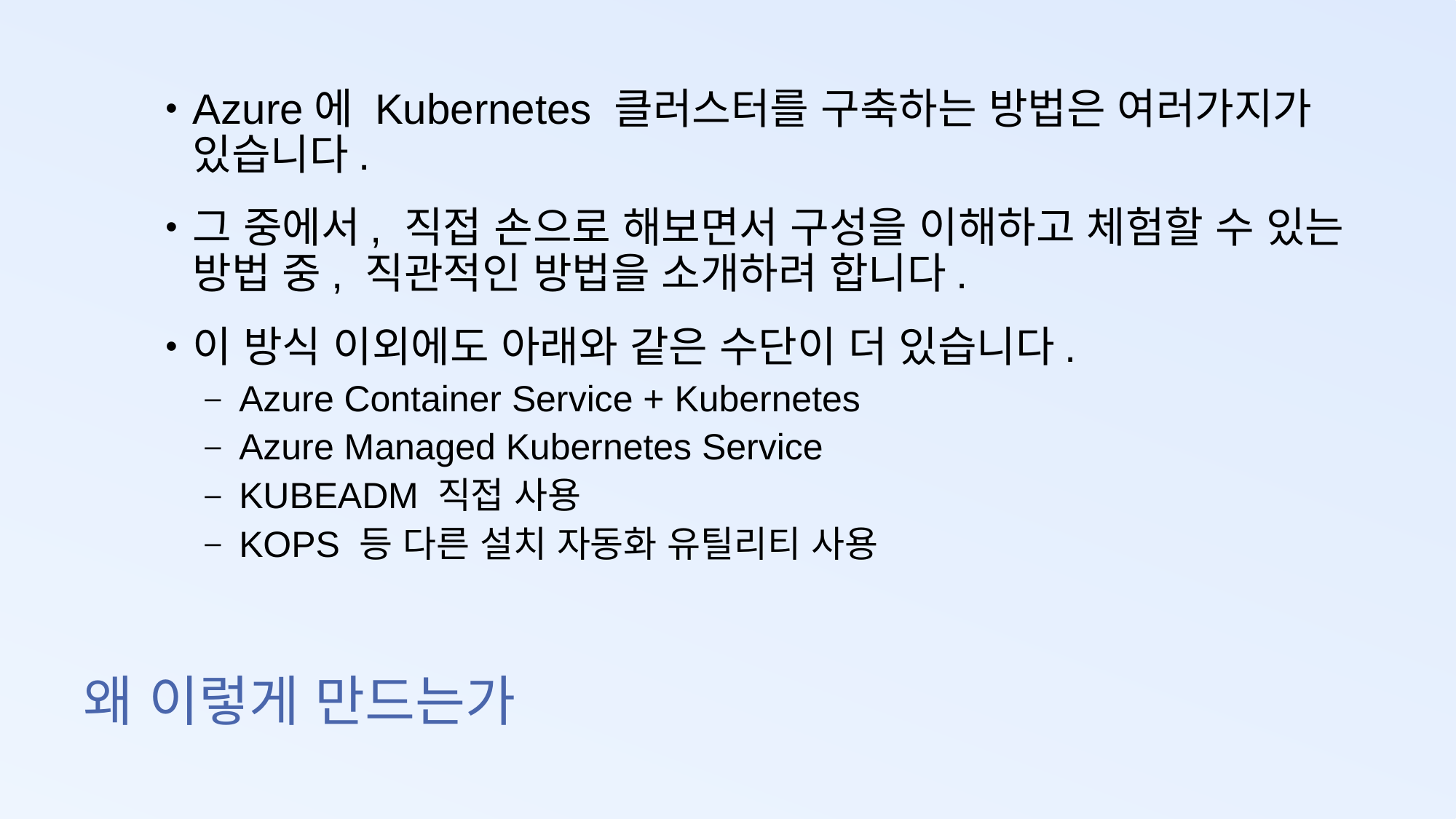

Azure에 Kubernetes 클러스터를 구축하는 방법은 여러가지가 있습니다.
그 중에서, 직접 손으로 해보면서 구성을 이해하고 체험할 수 있는 방법 중, 직관적인 방법을 소개하려 합니다.
이 방식 이외에도 아래와 같은 수단이 더 있습니다.
Azure Container Service + Kubernetes
Azure Managed Kubernetes Service
KUBEADM 직접 사용
KOPS 등 다른 설치 자동화 유틸리티 사용
# 왜 이렇게 만드는가